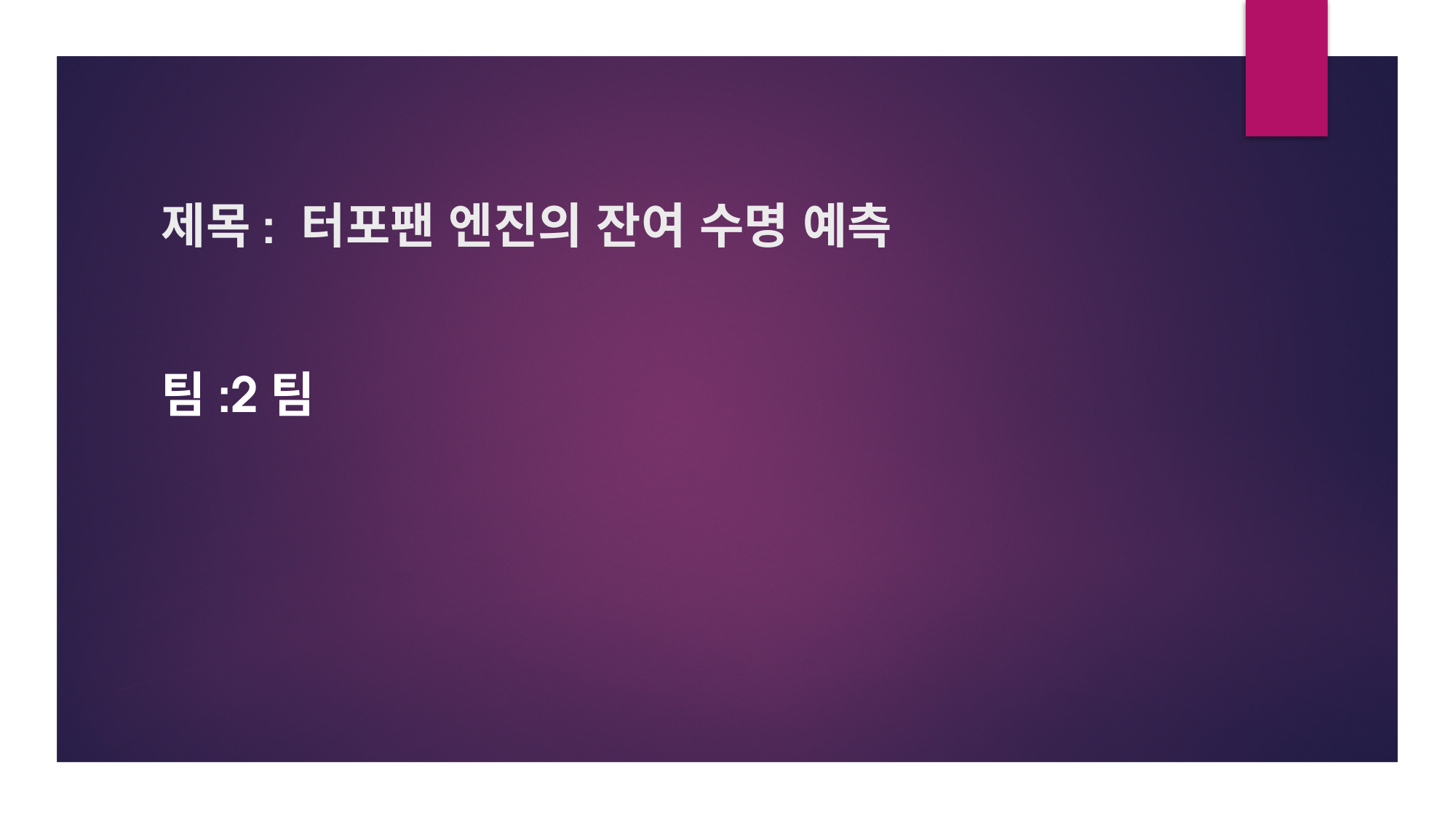

# 제목: 터포팬 엔진의 잔여 수명 예측
팀:2팀